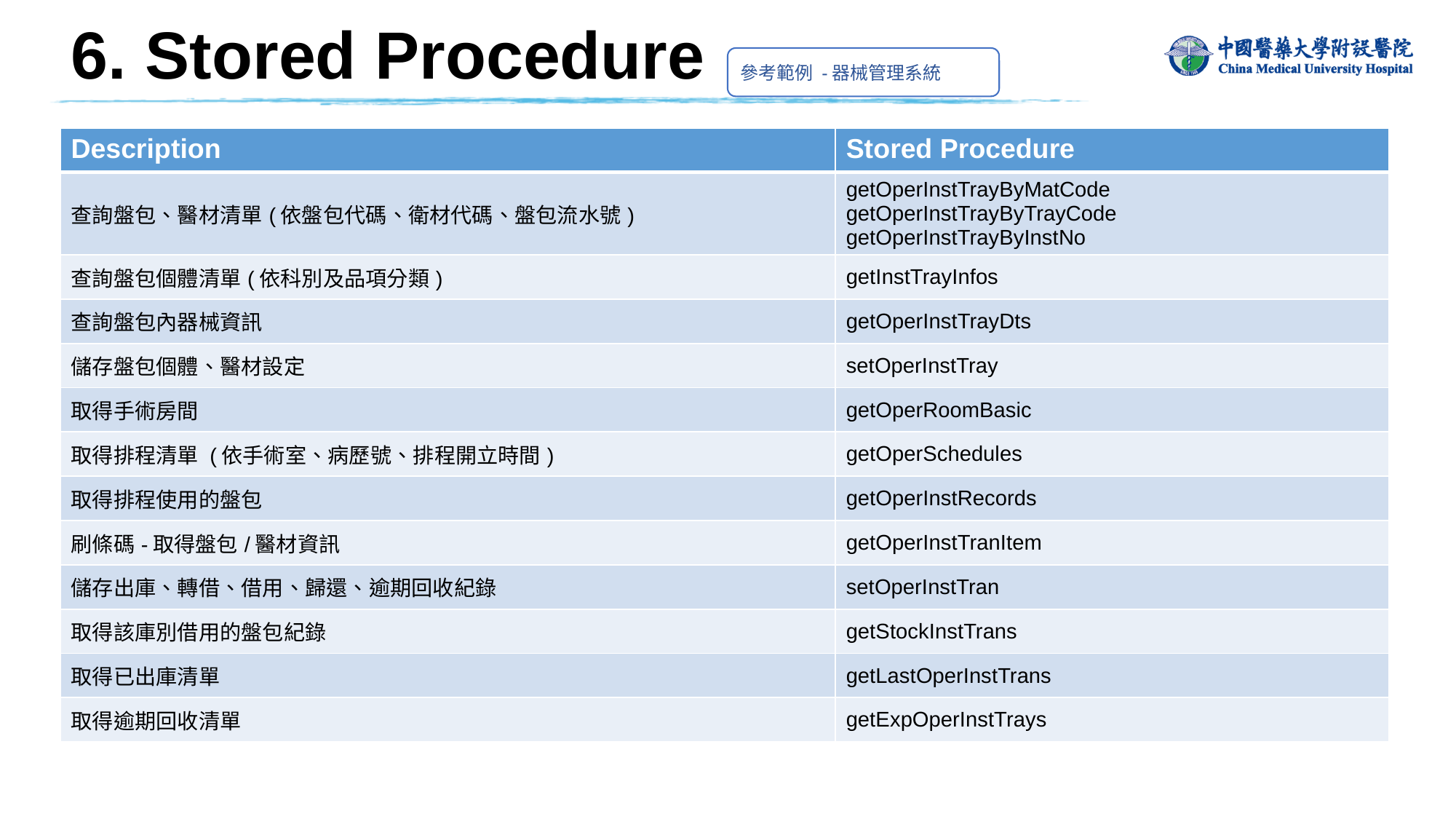

# 6. Stored Procedure
參考範例 -器械管理系統
| Description | Stored Procedure |
| --- | --- |
| 查詢盤包、醫材清單(依盤包代碼、衛材代碼、盤包流水號) | getOperInstTrayByMatCode getOperInstTrayByTrayCode getOperInstTrayByInstNo |
| 查詢盤包個體清單(依科別及品項分類) | getInstTrayInfos |
| 查詢盤包內器械資訊 | getOperInstTrayDts |
| 儲存盤包個體、醫材設定 | setOperInstTray |
| 取得手術房間 | getOperRoomBasic |
| 取得排程清單 (依手術室、病歷號、排程開立時間) | getOperSchedules |
| 取得排程使用的盤包 | getOperInstRecords |
| 刷條碼-取得盤包/醫材資訊 | getOperInstTranItem |
| 儲存出庫、轉借、借用、歸還、逾期回收紀錄 | setOperInstTran |
| 取得該庫別借用的盤包紀錄 | getStockInstTrans |
| 取得已出庫清單 | getLastOperInstTrans |
| 取得逾期回收清單 | getExpOperInstTrays |